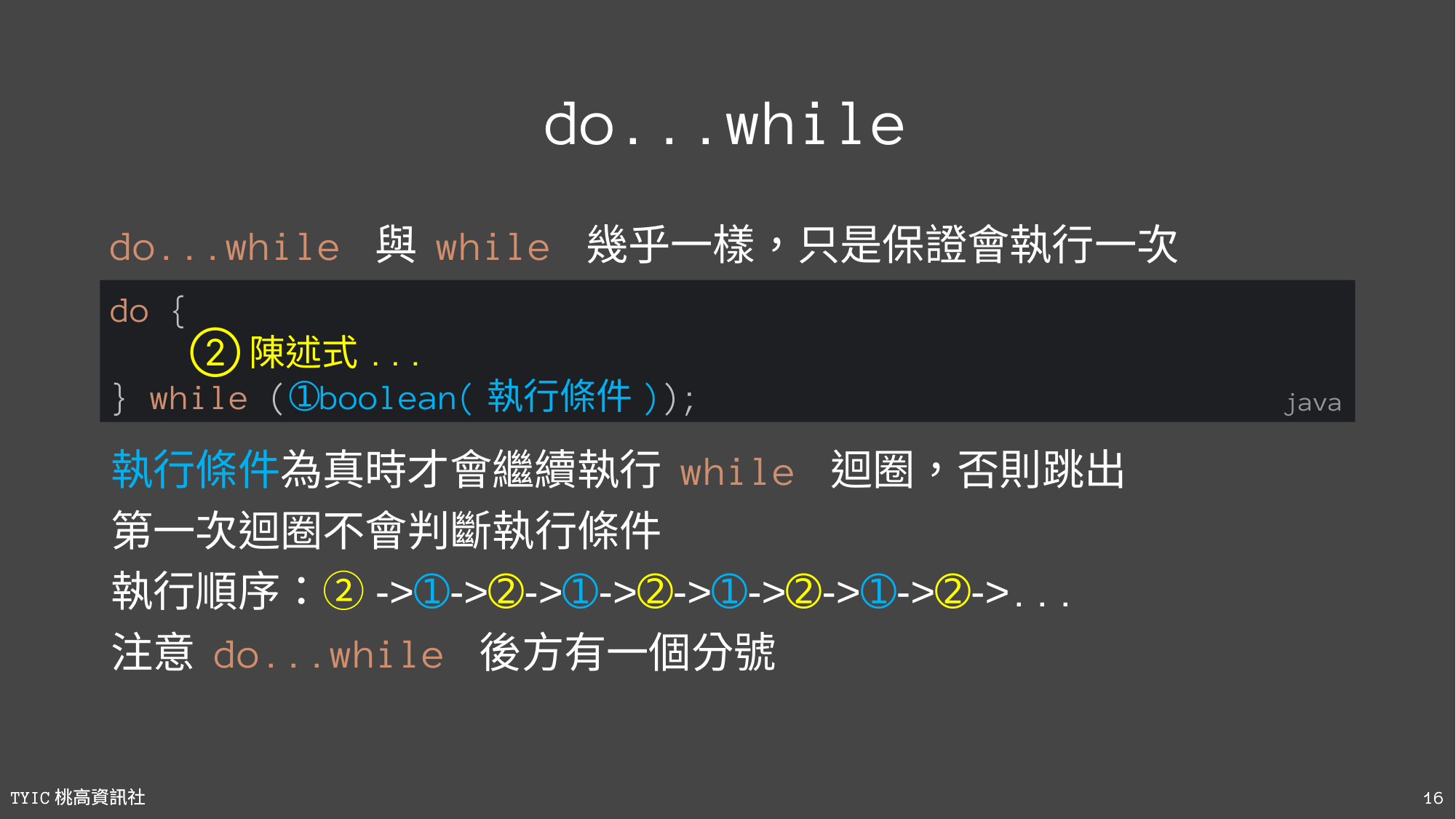

# do...while
do...while 與 while 幾乎一樣，只是保證會執行一次
do {
    ➁陳述式...
} while (➀boolean(執行條件));
java
執行條件為真時才會繼續執行 while 迴圈，否則跳出
第一次迴圈不會判斷執行條件
執行順序：➁->➀->➁->➀->➁->➀->➁->➀->➁->...
注意 do...while 後方有一個分號